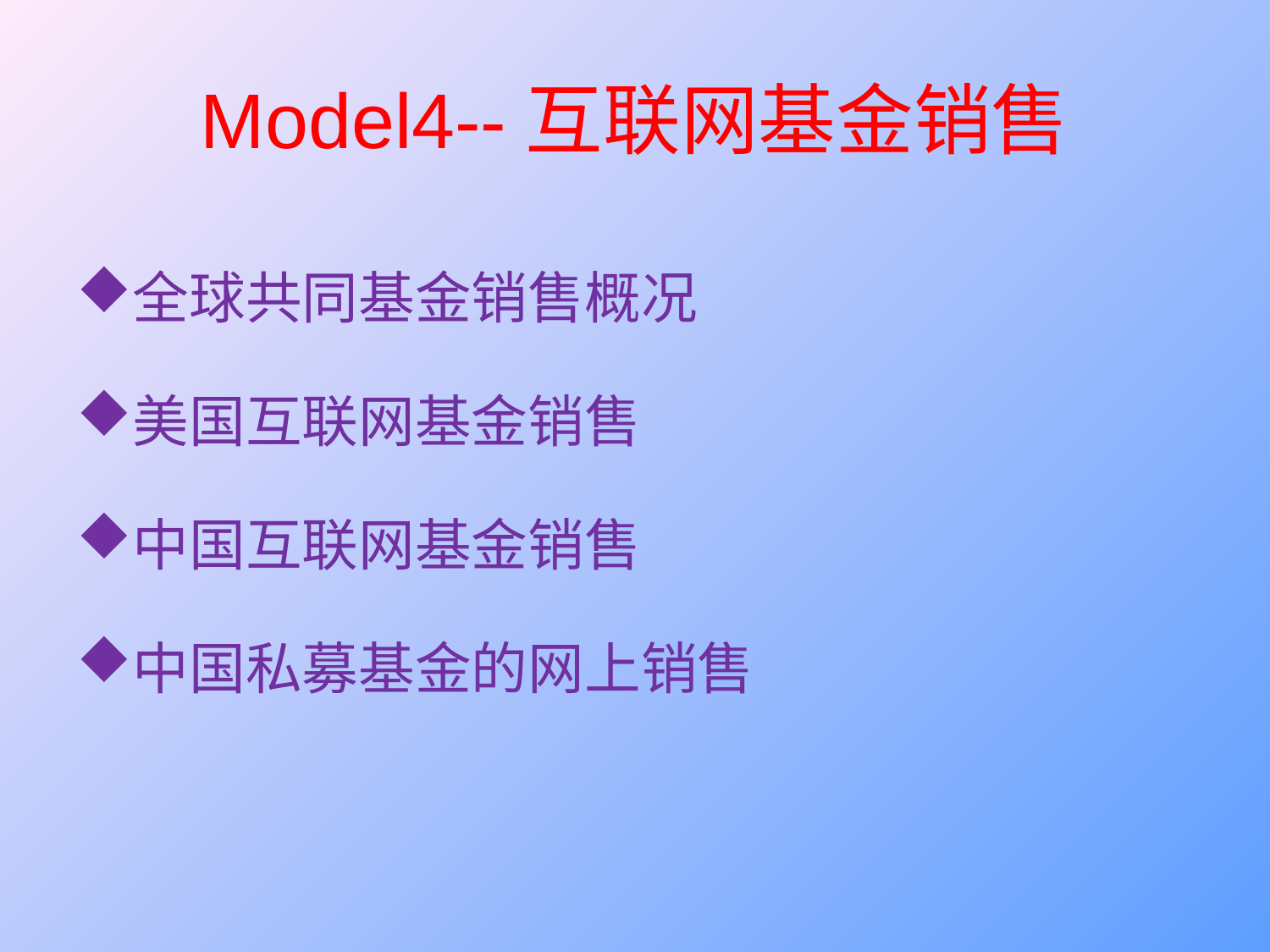

# Model4--互联网基金销售
全球共同基金销售概况
美国互联网基金销售
中国互联网基金销售
中国私募基金的网上销售